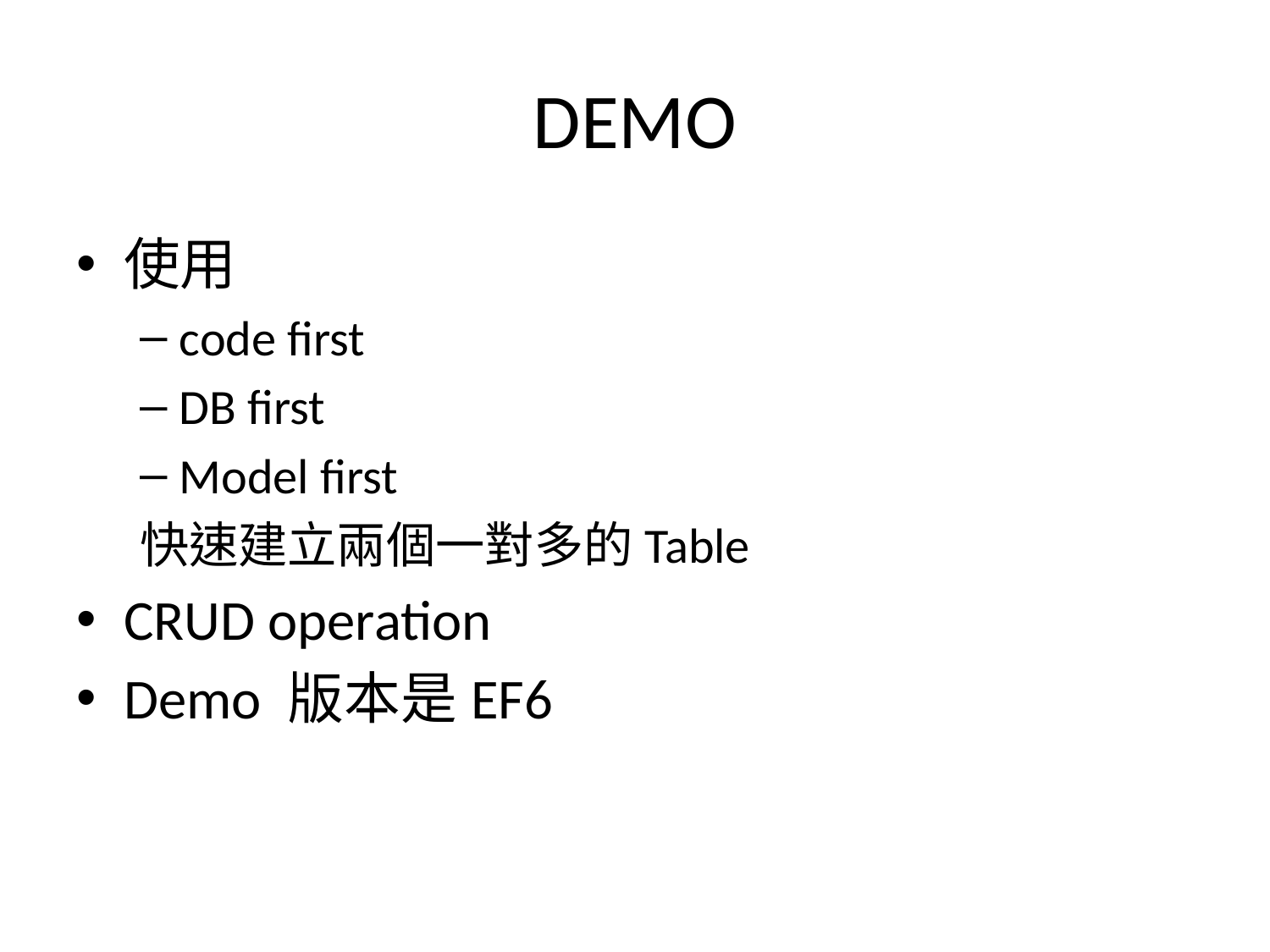

# DEMO
使用
code first
DB first
Model first
快速建立兩個一對多的Table
CRUD operation
Demo 版本是EF6